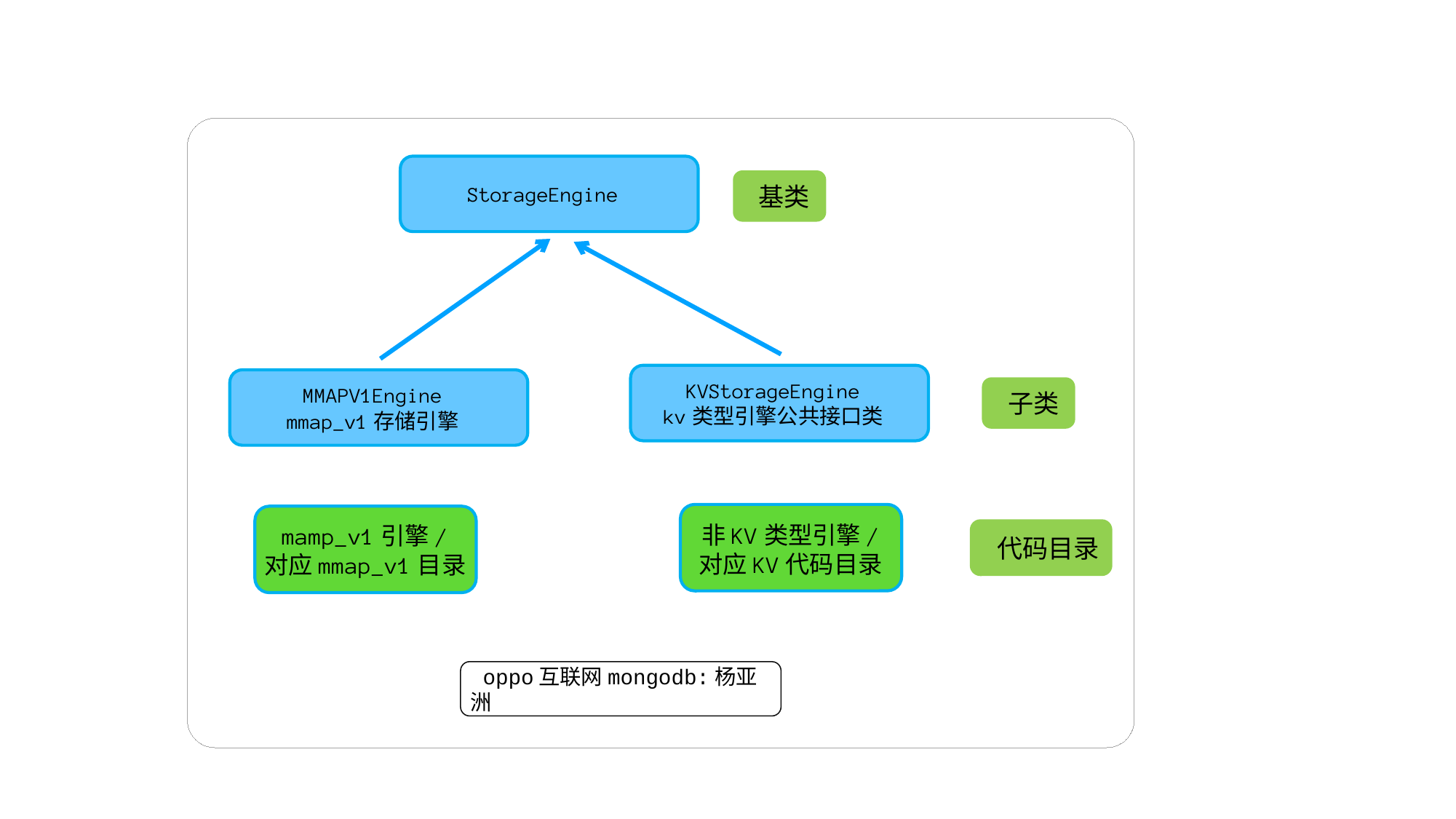

StorageEngine

  基类

KVStorageEngine
kv类型引擎公共接口类

MMAPV1Engine
mmap_v1存储引擎

  子类

非KV类型引擎/
对应KV代码目录

mamp_v1引擎/
对应mmap_v1目录

  代码目录

 oppo互联网mongodb:杨亚洲